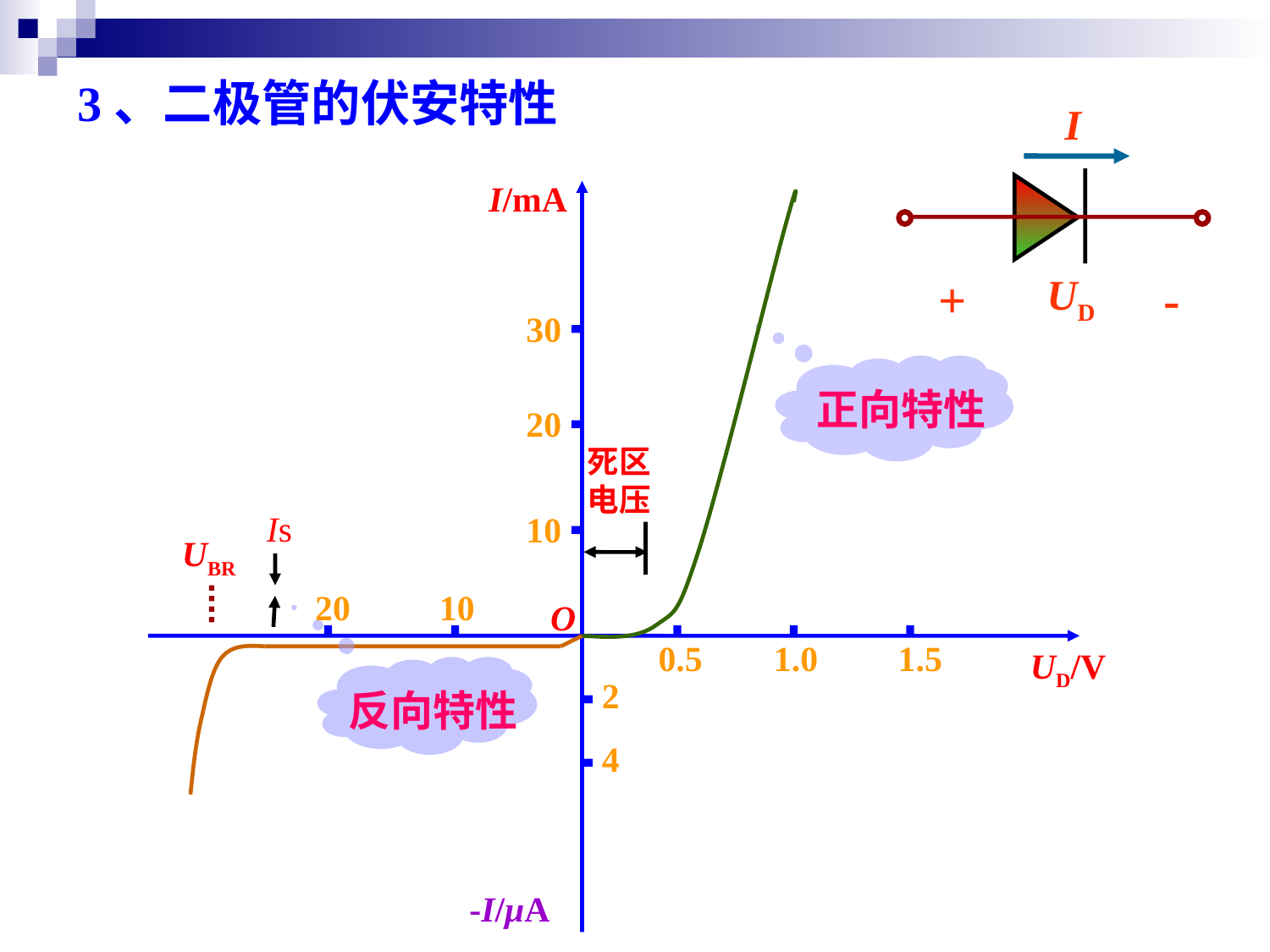

3、二极管的伏安特性
I

I/mA

30
20
10
20          10
O
0.5        1.0         1.5
UD/V
2
4
-I/μА

+
UD
-

正向特性
死区电压
Is

UBR

反向特性

33